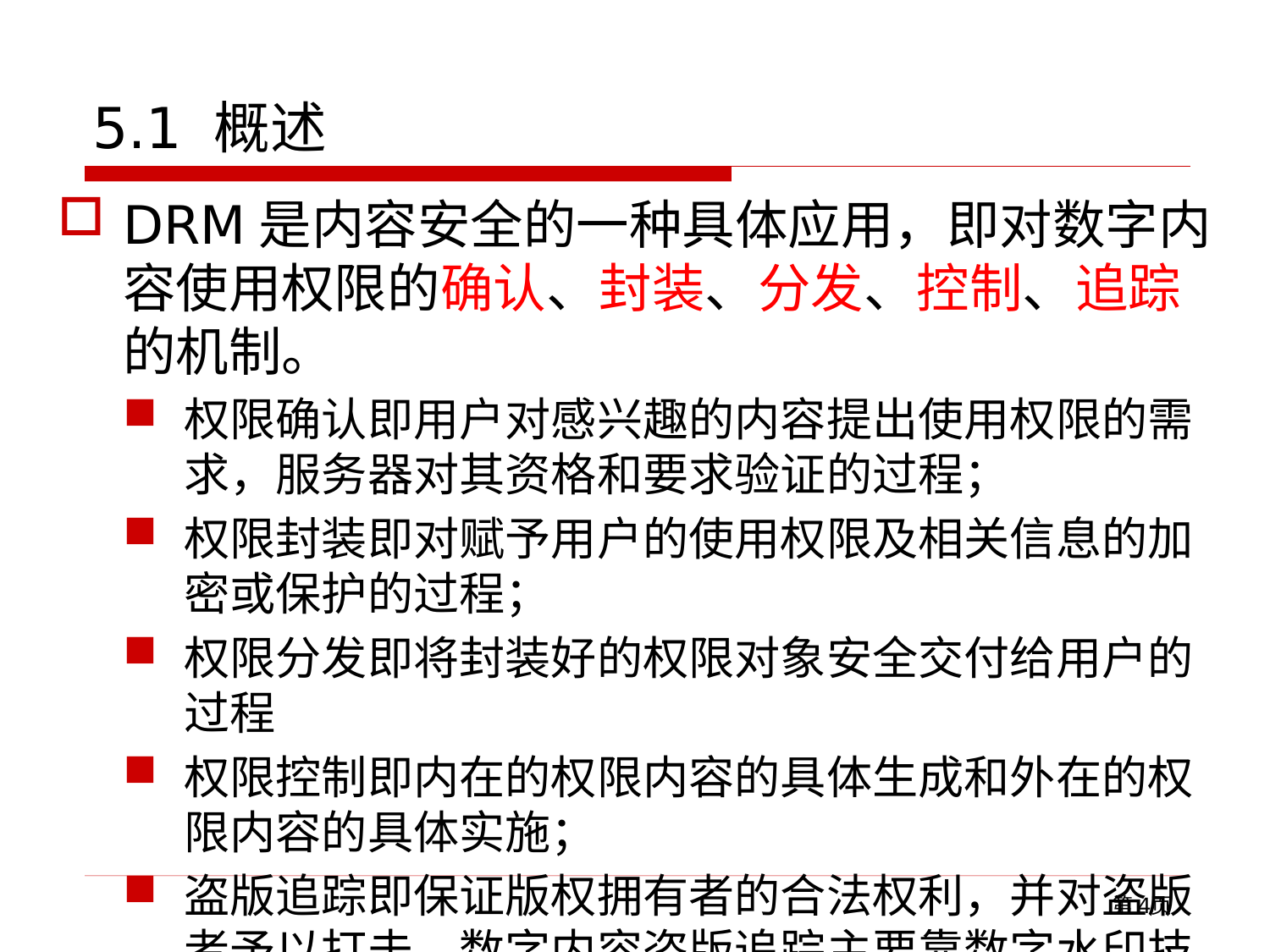

# 5.1 概述
DRM是内容安全的一种具体应用，即对数字内容使用权限的确认、封装、分发、控制、追踪的机制。
权限确认即用户对感兴趣的内容提出使用权限的需求，服务器对其资格和要求验证的过程；
权限封装即对赋予用户的使用权限及相关信息的加密或保护的过程；
权限分发即将封装好的权限对象安全交付给用户的过程
权限控制即内在的权限内容的具体生成和外在的权限内容的具体实施；
盗版追踪即保证版权拥有者的合法权利，并对盗版者予以打击。数字内容盗版追踪主要靠数字水印技术或者一些网络追踪来实现。

4